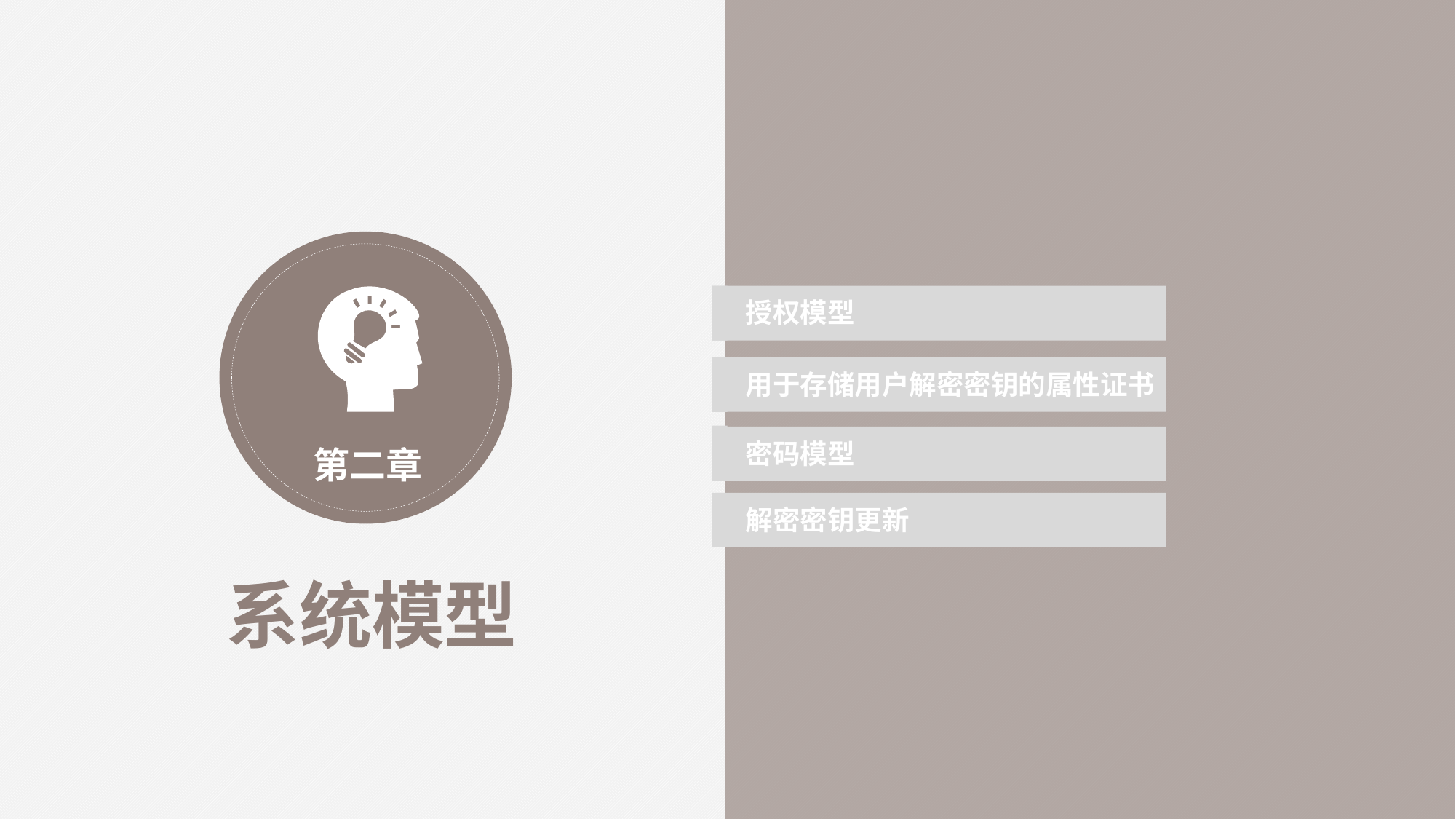

授权模型
用于存储用户解密密钥的属性证书
密码模型

第二章

解密密钥更新
系统模型